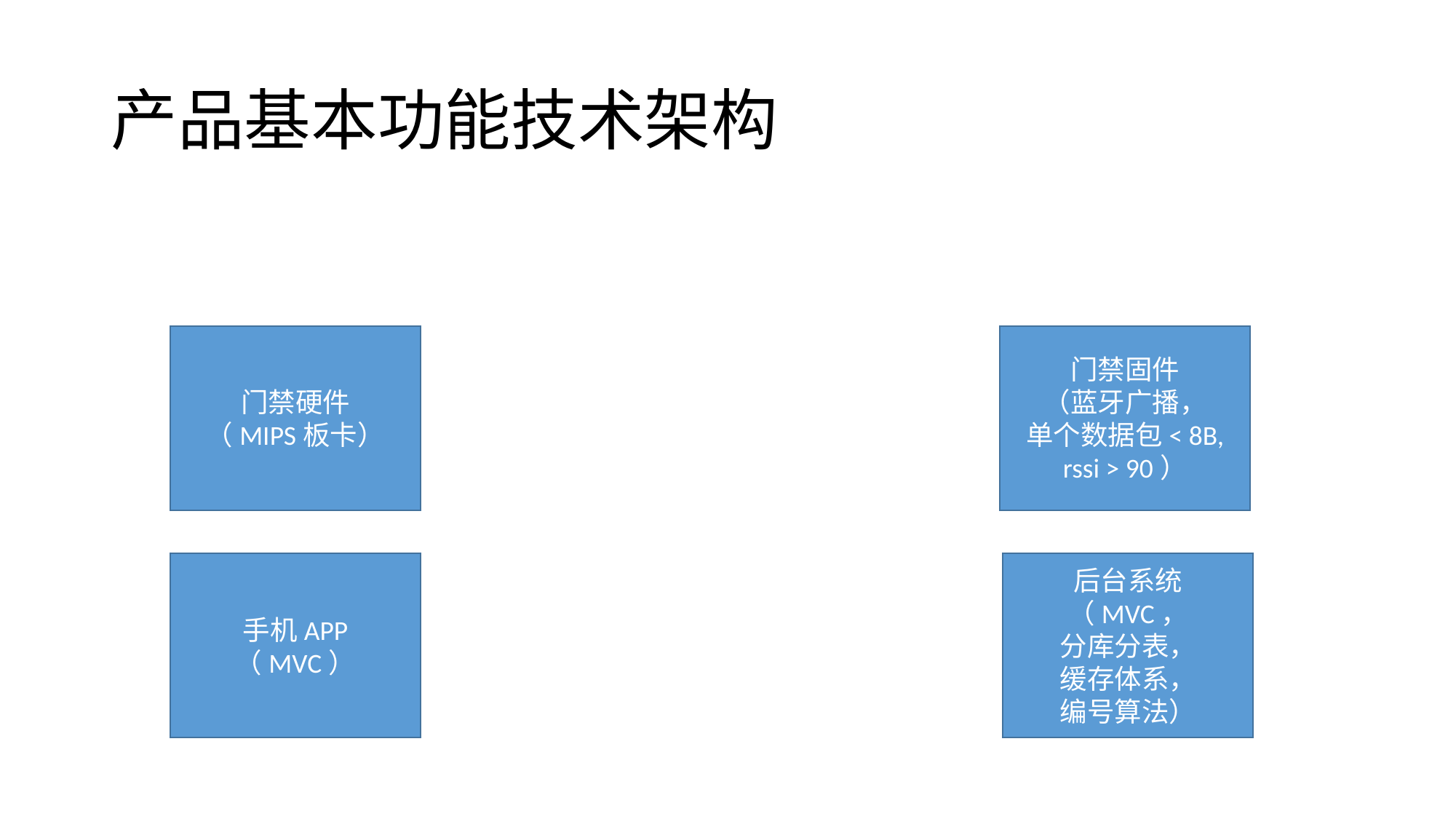

# 产品基本功能技术架构

门禁硬件
（MIPS板卡）
门禁固件
（蓝牙广播，
单个数据包< 8B,
rssi > 90）
手机APP
（MVC）
后台系统
（MVC，
分库分表，
缓存体系，
编号算法）